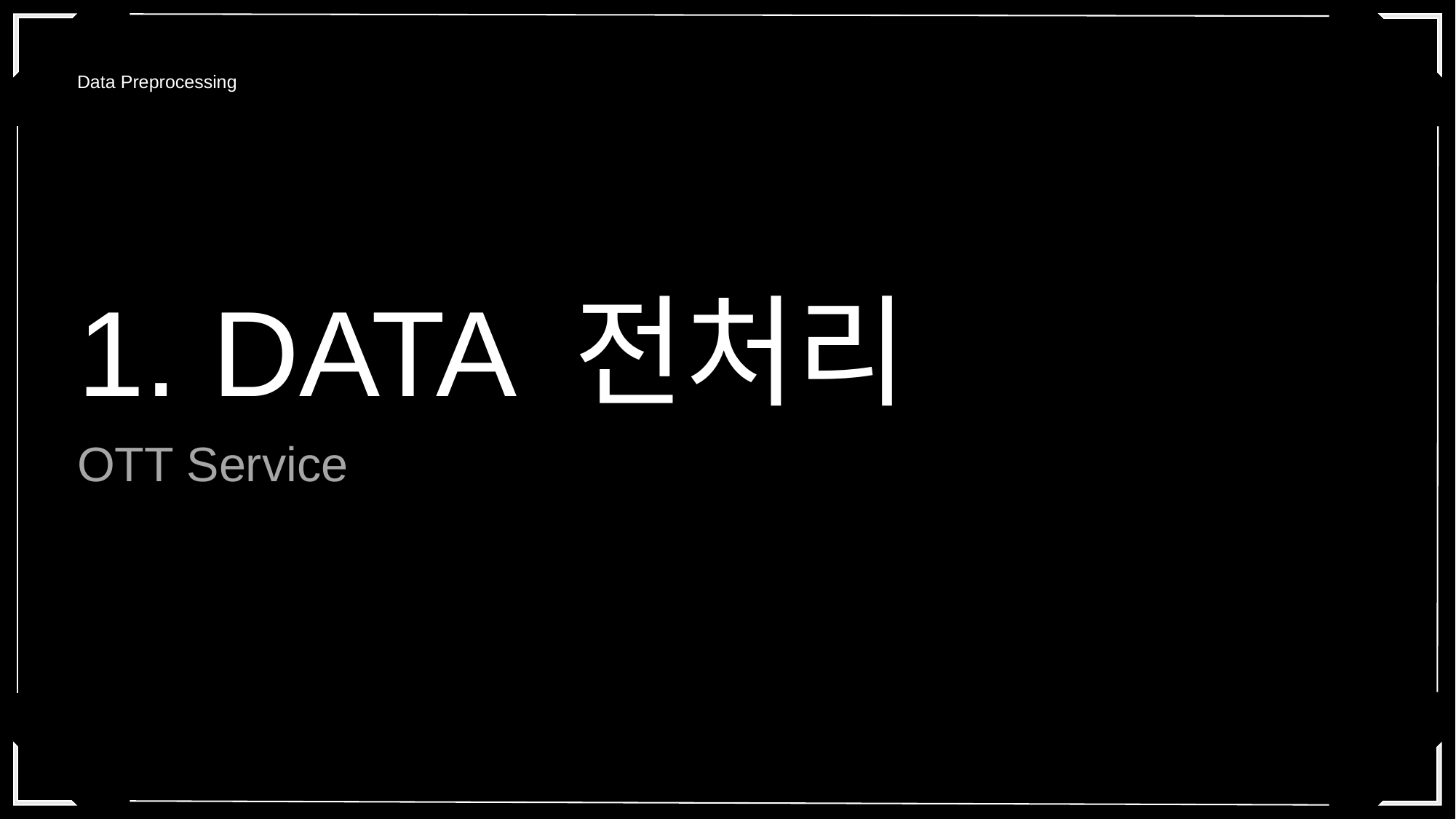

Data Preprocessing
1. DATA 전처리
OTT Service